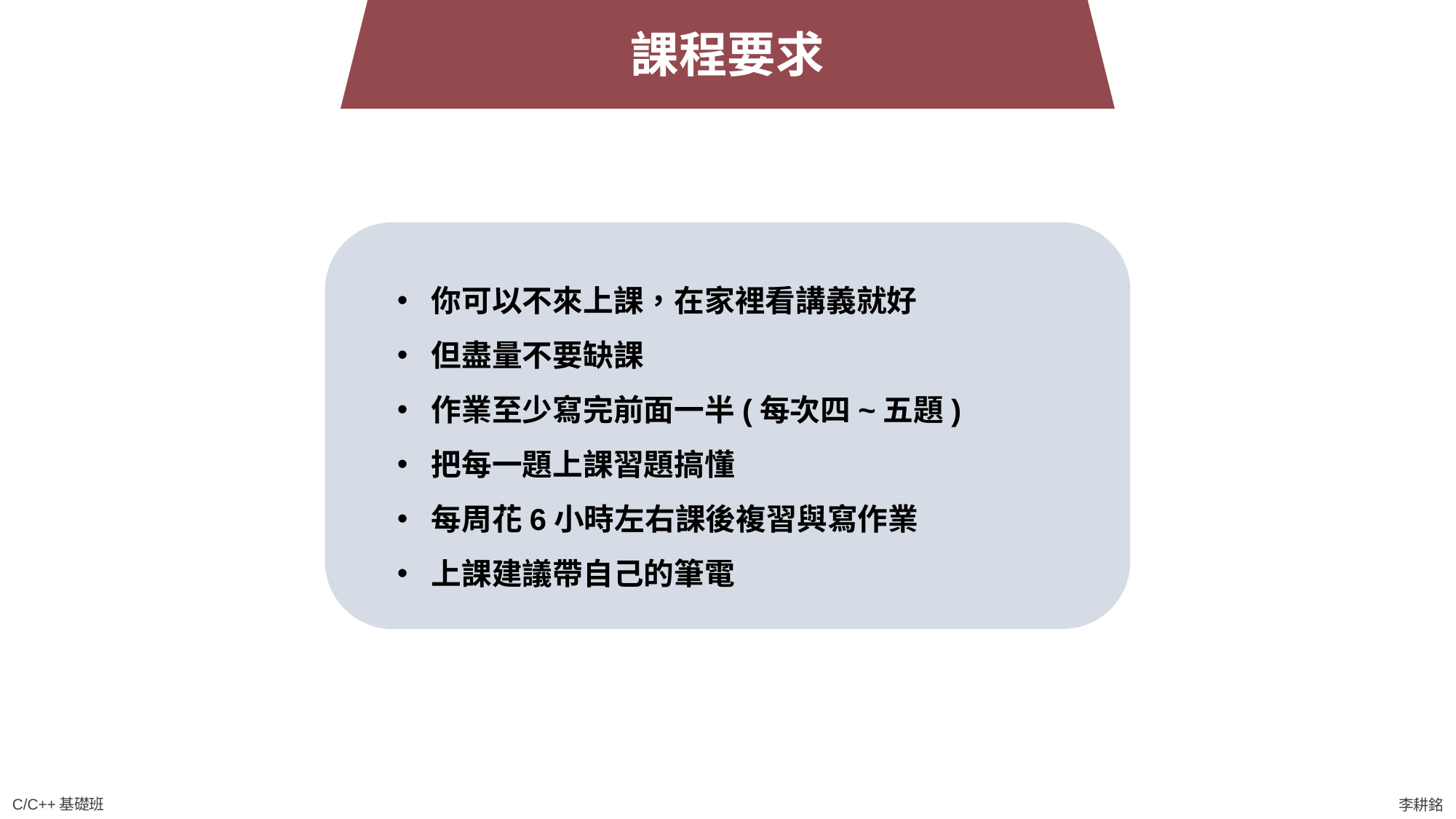

課程要求

你可以不來上課，在家裡看講義就好
但盡量不要缺課
作業至少寫完前面一半(每次四~五題)
把每一題上課習題搞懂
每周花6小時左右課後複習與寫作業
上課建議帶自己的筆電
C/C++基礎班
李耕銘